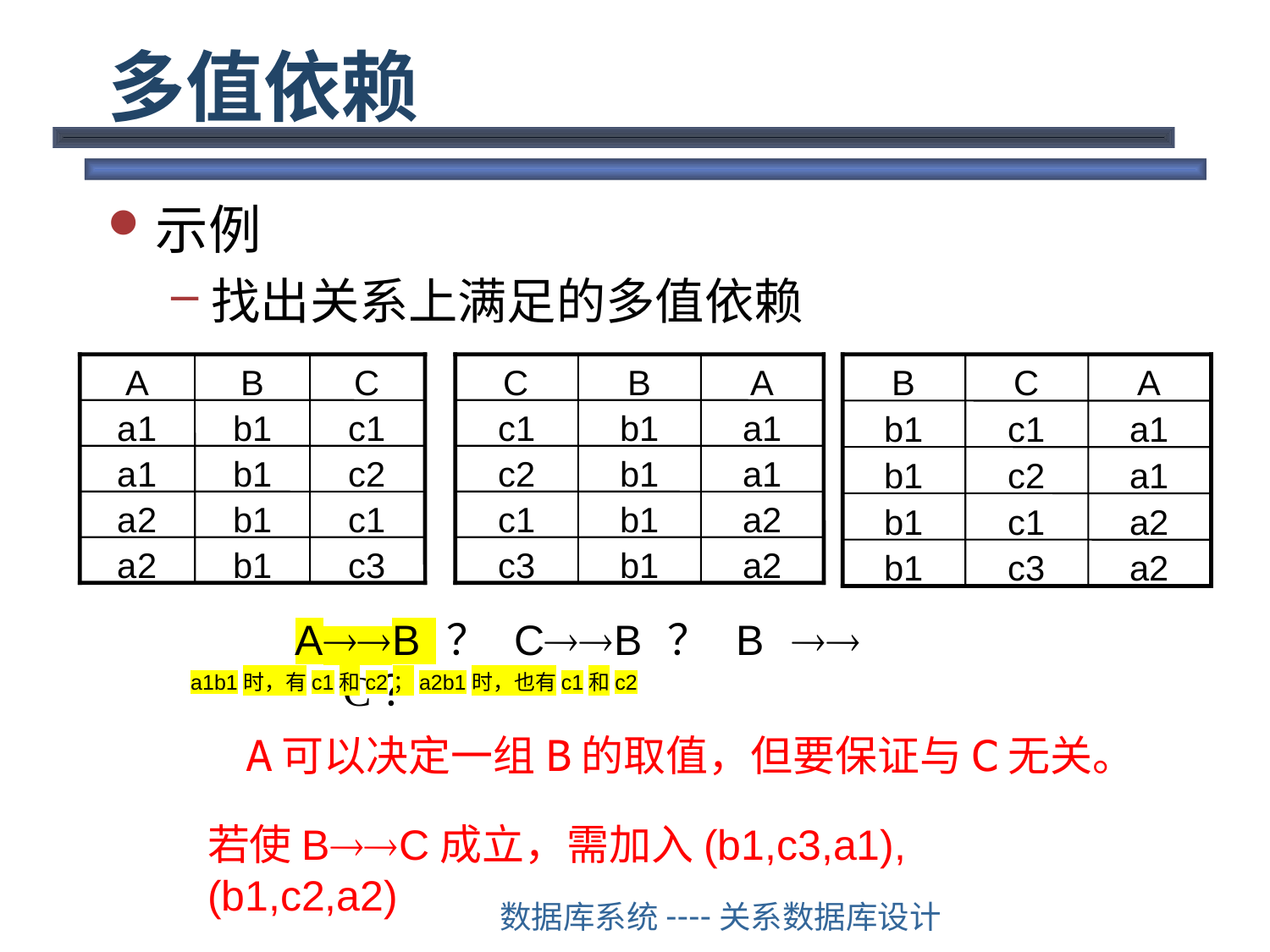

# 多值依赖
示例
找出关系上满足的多值依赖
A

B

C

a1

b1
c1
a1

b1
c2
a2

b1
c1
a2

b1
c3

C

B

A

c1

b1
a1
c2

b1
a1
c1

b1
a2
c3

b1
a2

B

C

A

b1

c1
a1
b1

c2
a1
b1

c1
a2
b1

c3
a2

A→→B？C→→B？B →→ C？
a1b1时，有c1和c2；a2b1时，也有c1和c2
A可以决定一组B的取值，但要保证与C无关。
若使B→→C成立，需加入(b1,c3,a1), (b1,c2,a2)
数据库系统----关系数据库设计